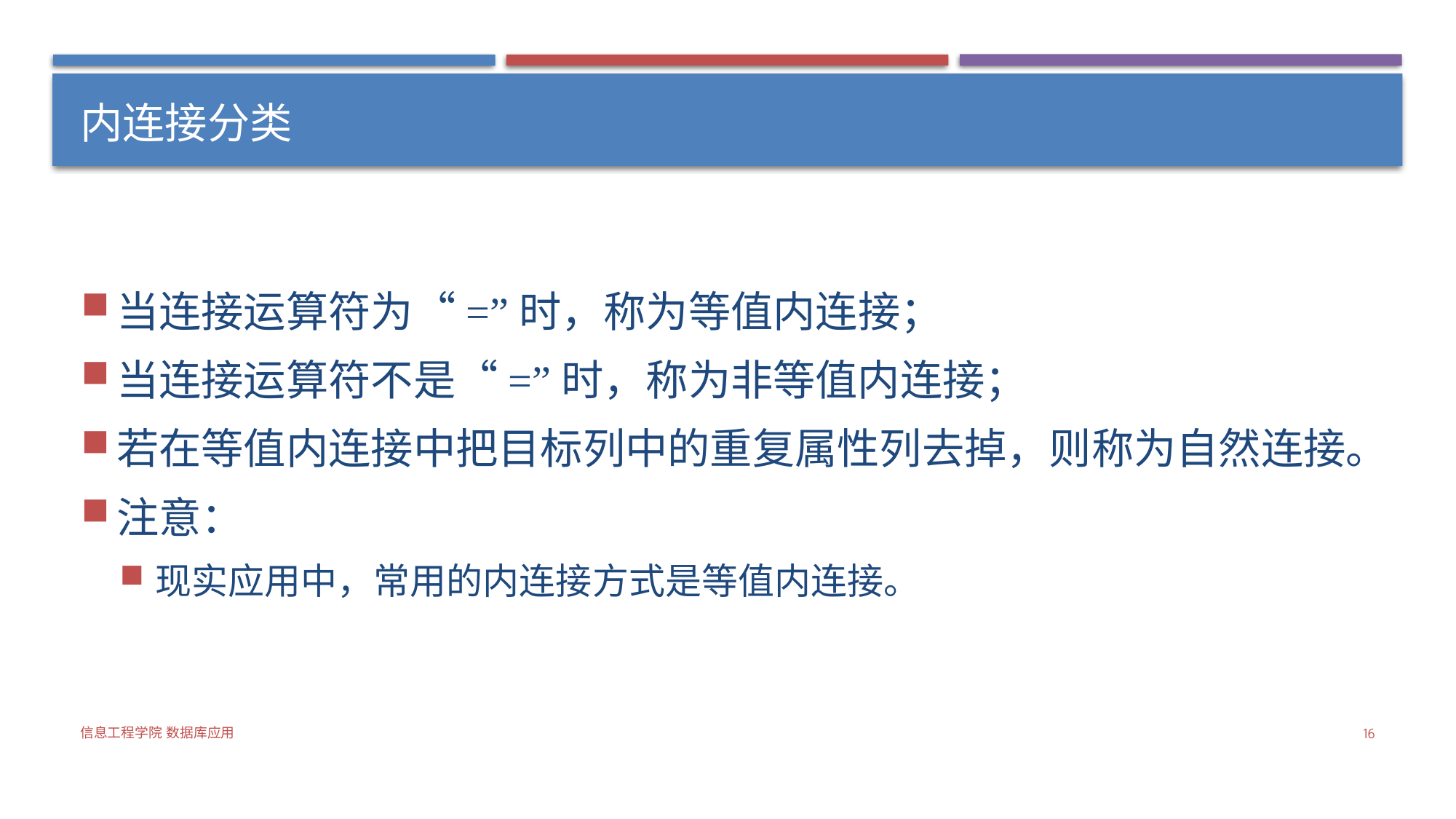

# 内连接分类
当连接运算符为“=”时，称为等值内连接；
当连接运算符不是“=”时，称为非等值内连接；
若在等值内连接中把目标列中的重复属性列去掉，则称为自然连接。
注意：
现实应用中，常用的内连接方式是等值内连接。
信息工程学院 数据库应用
16